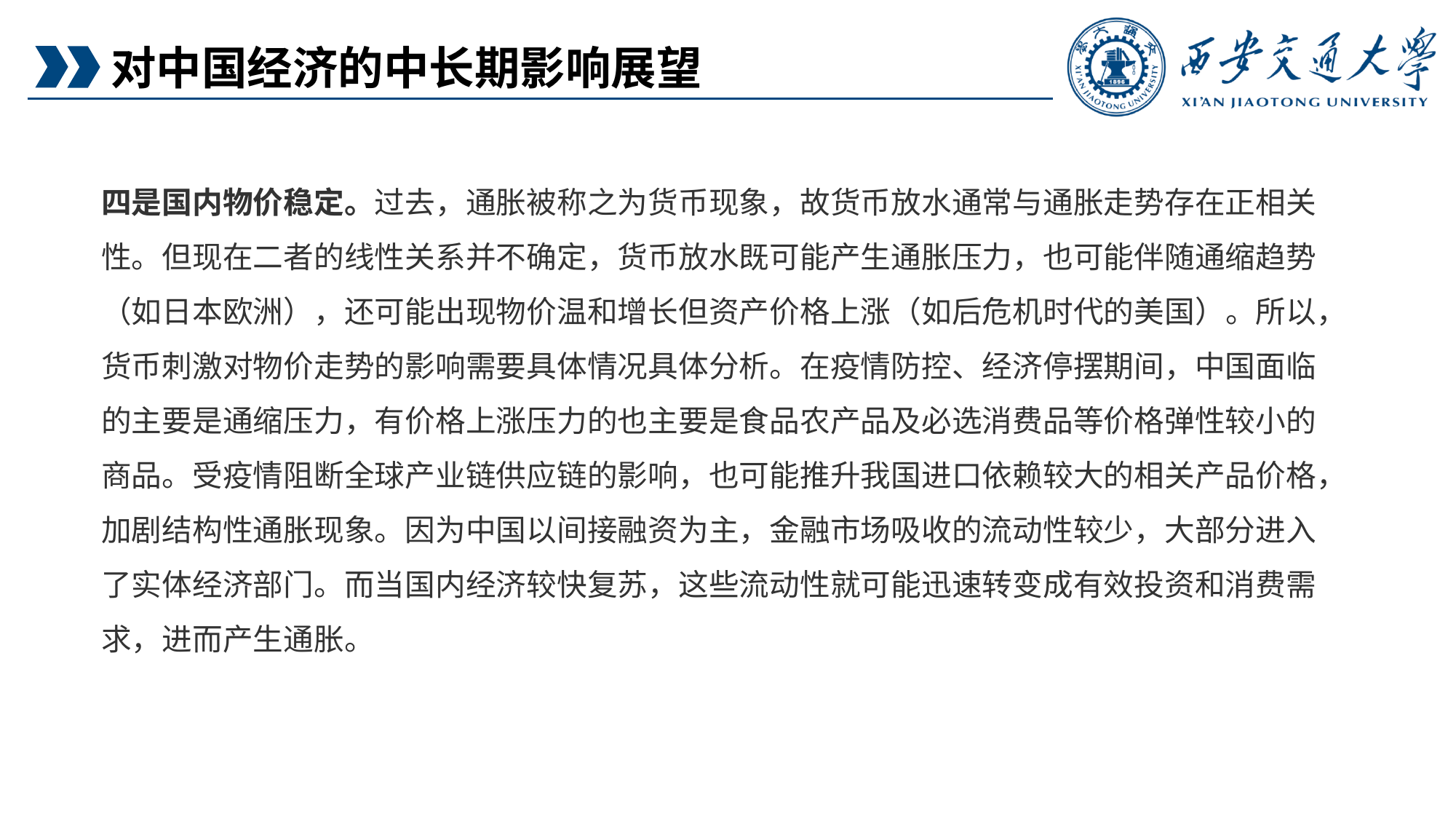

对中国经济的中长期影响展望

四是国内物价稳定。过去，通胀被称之为货币现象，故货币放水通常与通胀走势存在正相关性。但现在二者的线性关系并不确定，货币放水既可能产生通胀压力，也可能伴随通缩趋势（如日本欧洲），还可能出现物价温和增长但资产价格上涨（如后危机时代的美国）。所以，货币刺激对物价走势的影响需要具体情况具体分析。在疫情防控、经济停摆期间，中国面临的主要是通缩压力，有价格上涨压力的也主要是食品农产品及必选消费品等价格弹性较小的商品。受疫情阻断全球产业链供应链的影响，也可能推升我国进口依赖较大的相关产品价格，加剧结构性通胀现象。因为中国以间接融资为主，金融市场吸收的流动性较少，大部分进入了实体经济部门。而当国内经济较快复苏，这些流动性就可能迅速转变成有效投资和消费需求，进而产生通胀。